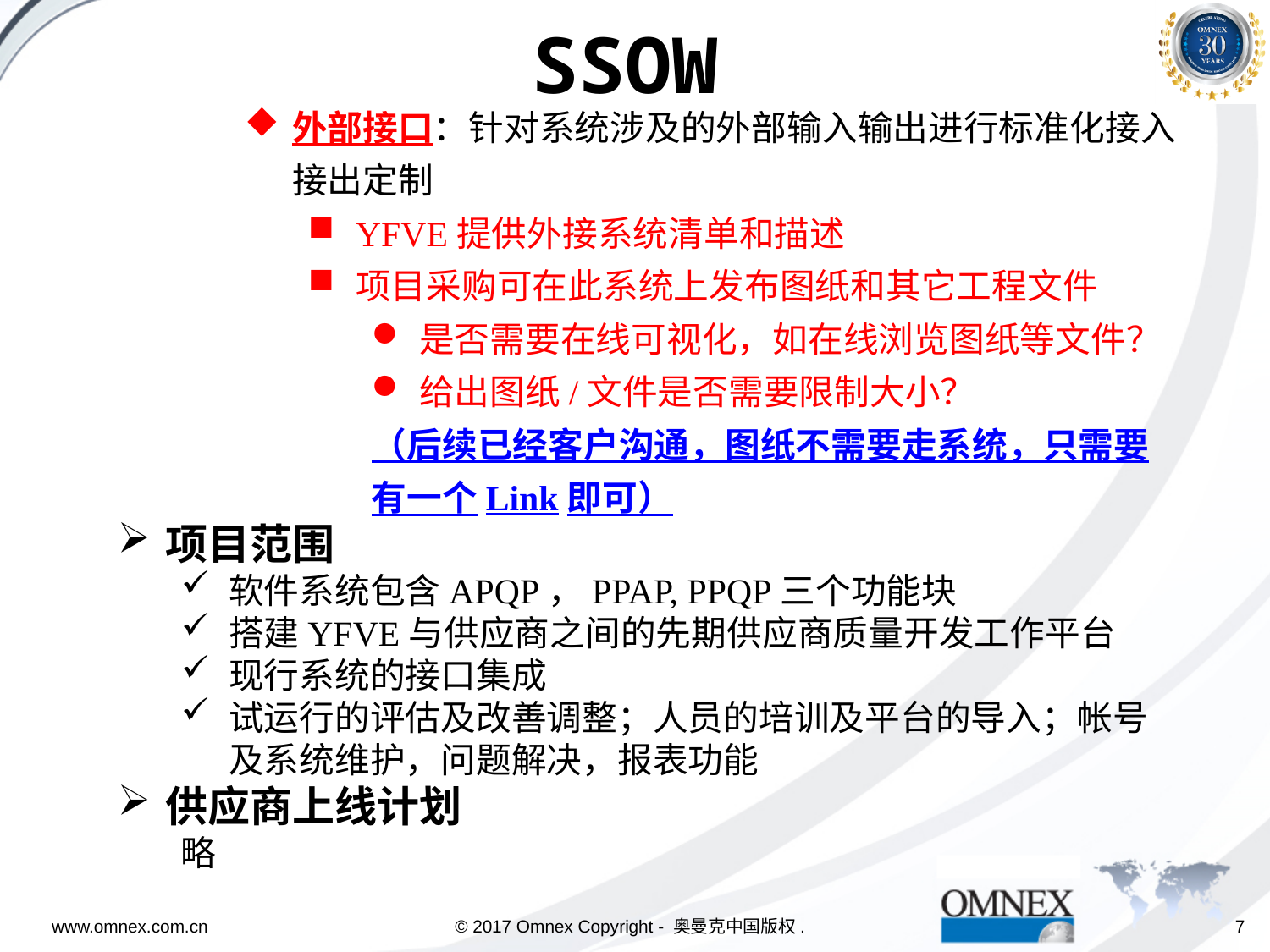

SSOW

外部接口：针对系统涉及的外部输入输出进行标准化接入接出定制
YFVE提供外接系统清单和描述
项目采购可在此系统上发布图纸和其它工程文件
是否需要在线可视化，如在线浏览图纸等文件？
给出图纸/文件是否需要限制大小？
（后续已经客户沟通，图纸不需要走系统，只需要有一个Link即可）
项目范围
软件系统包含APQP，PPAP, PPQP三个功能块
搭建YFVE与供应商之间的先期供应商质量开发工作平台
现行系统的接口集成
试运行的评估及改善调整；人员的培训及平台的导入；帐号及系统维护，问题解决，报表功能
供应商上线计划
略